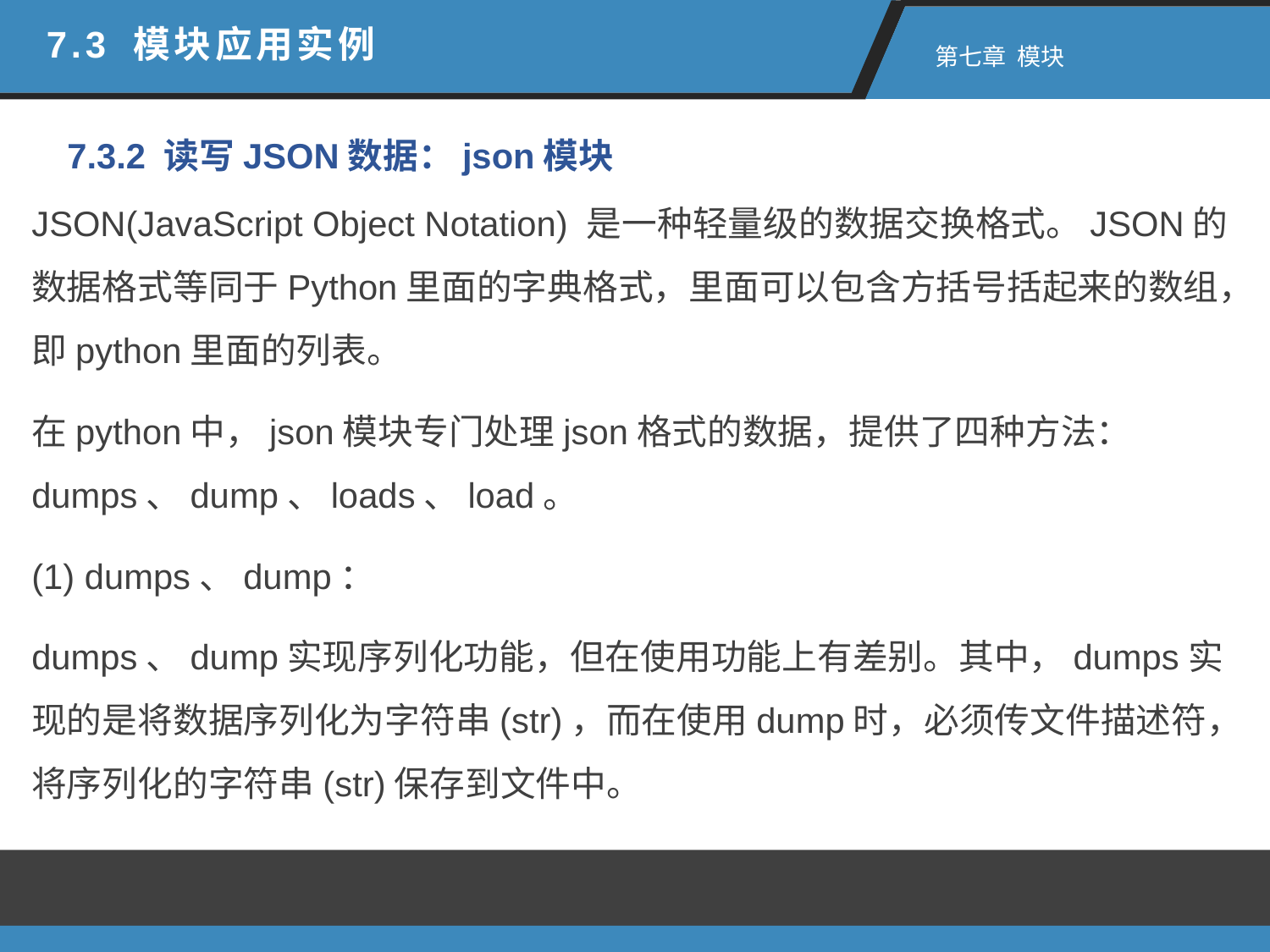

7.3 模块应用实例
  第七章  模块
7.3.2 读写JSON数据：json模块
JSON(JavaScript Object Notation) 是一种轻量级的数据交换格式。JSON的数据格式等同于Python里面的字典格式，里面可以包含方括号括起来的数组，即python里面的列表。
在python中，json模块专门处理json格式的数据，提供了四种方法： dumps、dump、loads、load。
(1) dumps、dump：
dumps、dump实现序列化功能，但在使用功能上有差别。其中，dumps实现的是将数据序列化为字符串(str)，而在使用dump时，必须传文件描述符，将序列化的字符串(str)保存到文件中。